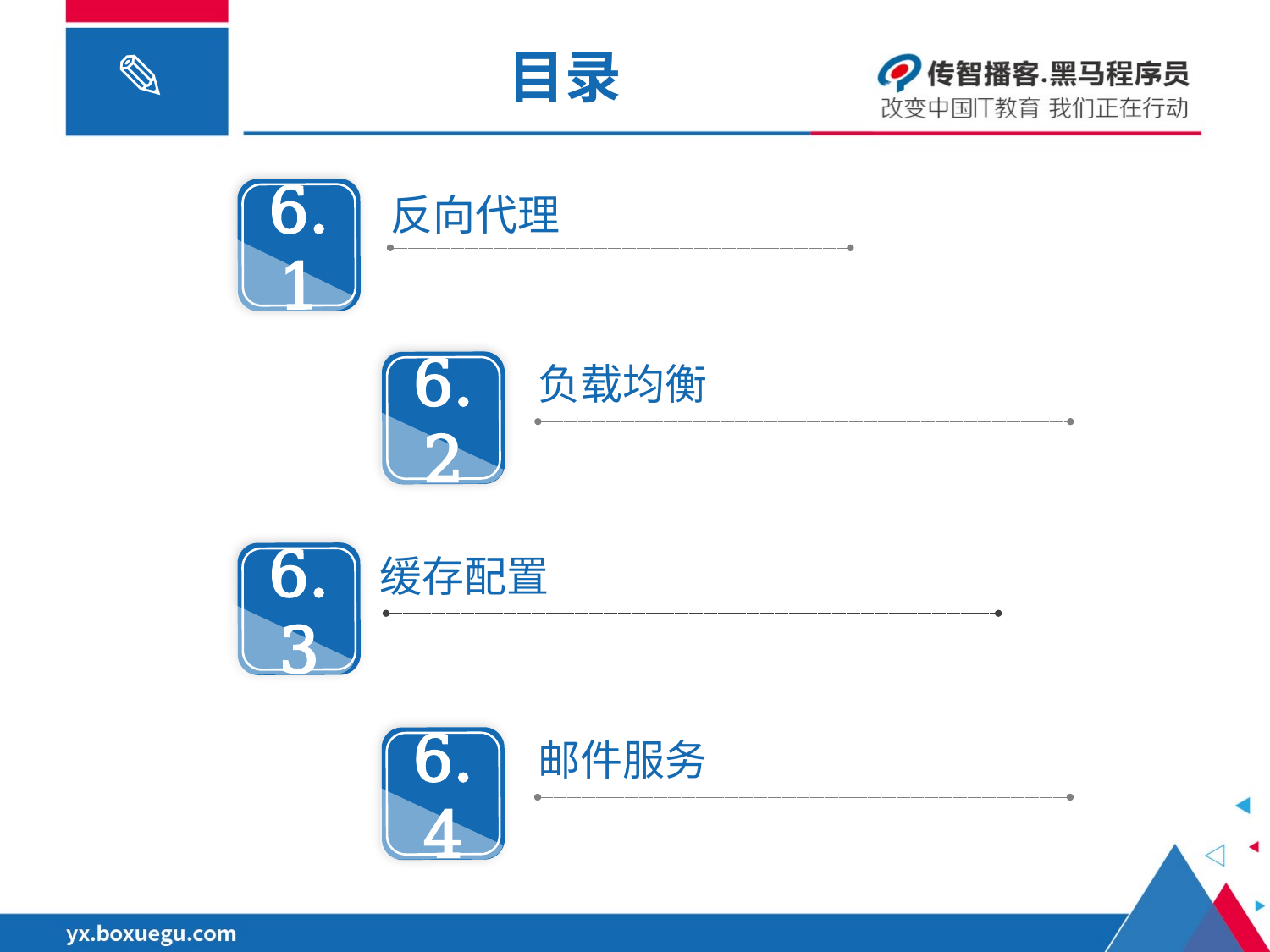

# 目录
6.1

反向代理
6.2

负载均衡
6.3

缓存配置
6.4

邮件服务